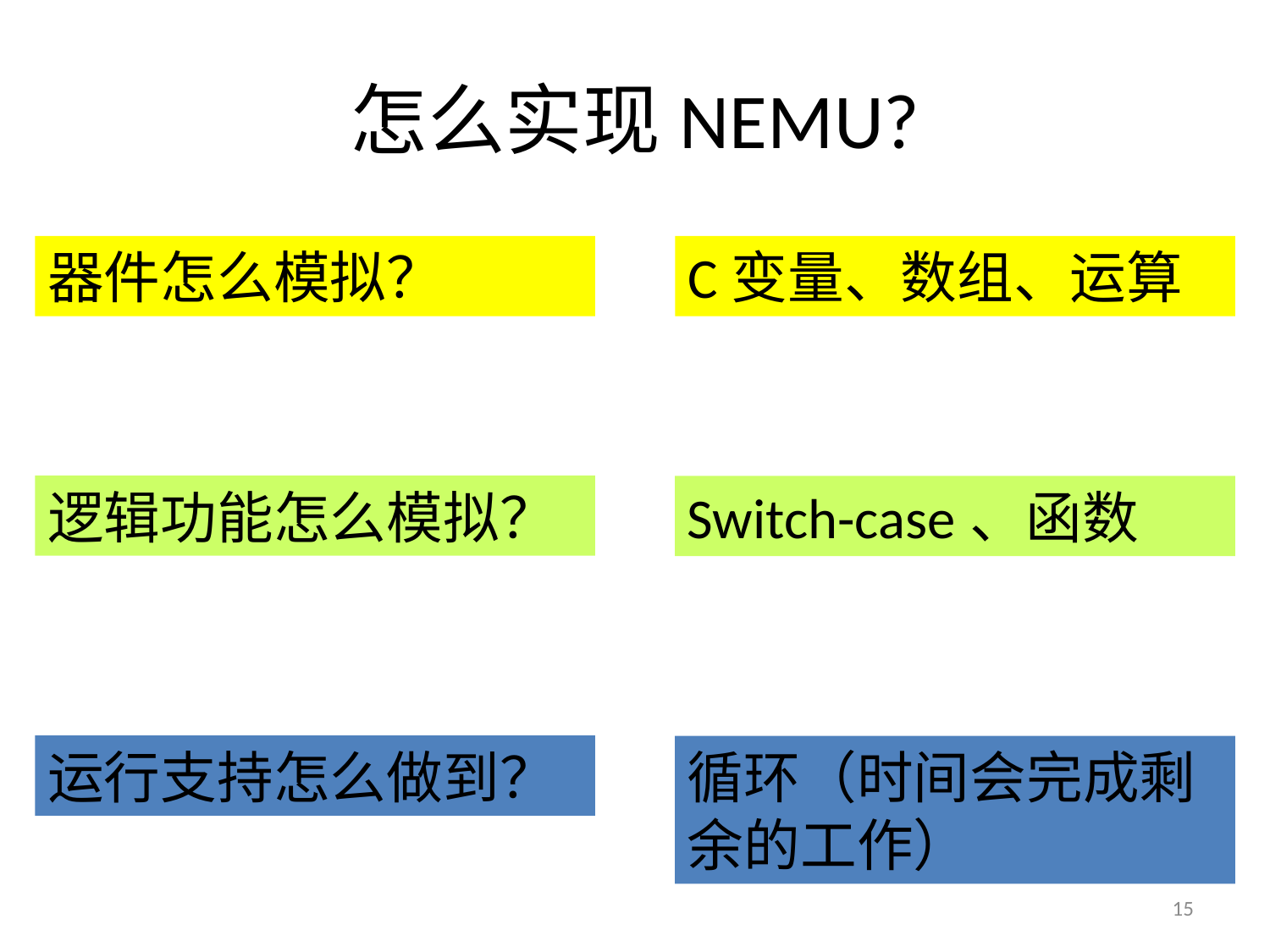

# 怎么实现NEMU?
器件怎么模拟？
C变量、数组、运算
逻辑功能怎么模拟？
Switch-case、函数
运行支持怎么做到？
循环（时间会完成剩余的工作）
15